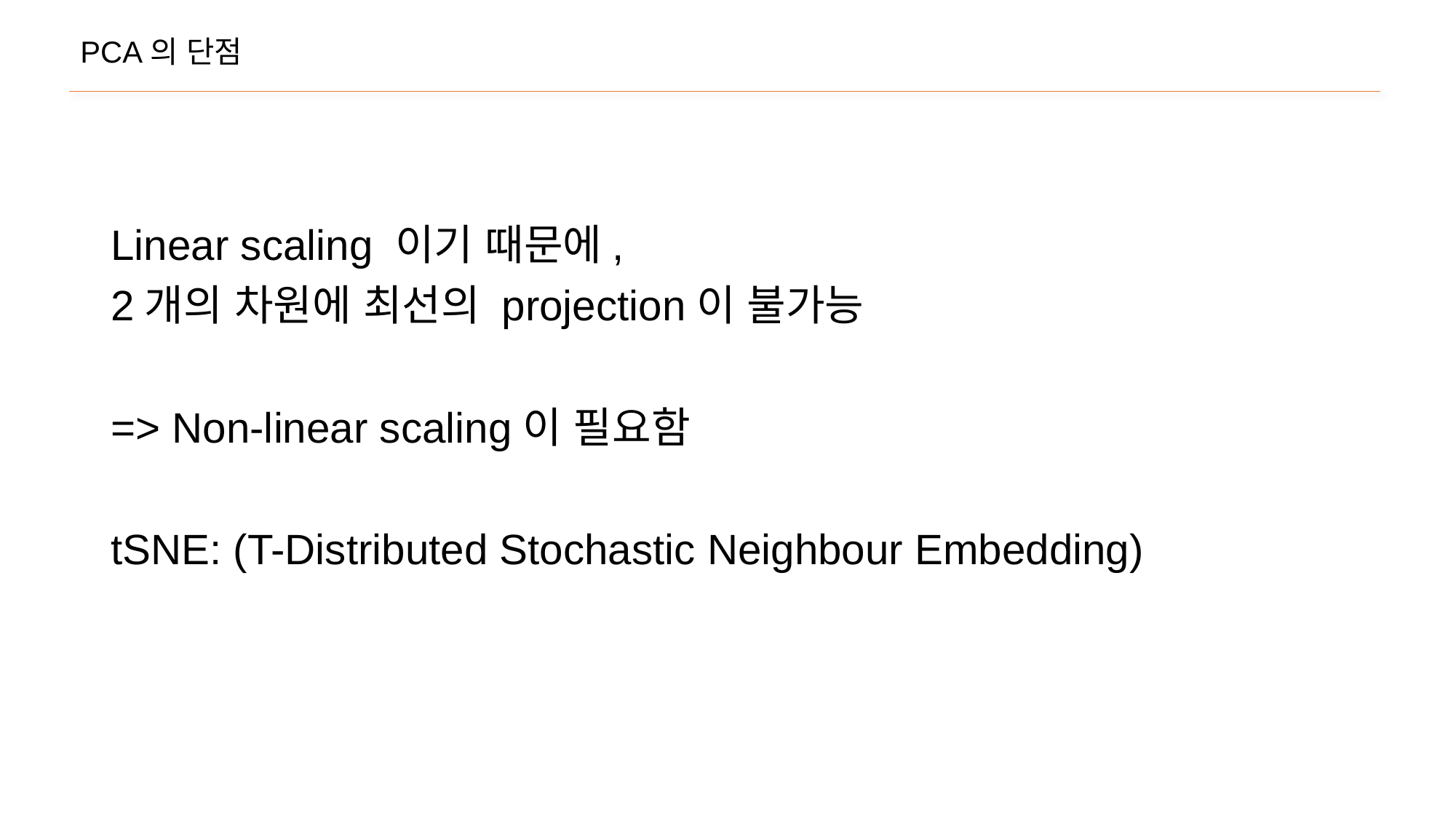

PCA의 단점
Linear scaling 이기 때문에,
2개의 차원에 최선의 projection이 불가능

=> Non-linear scaling이 필요함

tSNE: (T-Distributed Stochastic Neighbour Embedding)